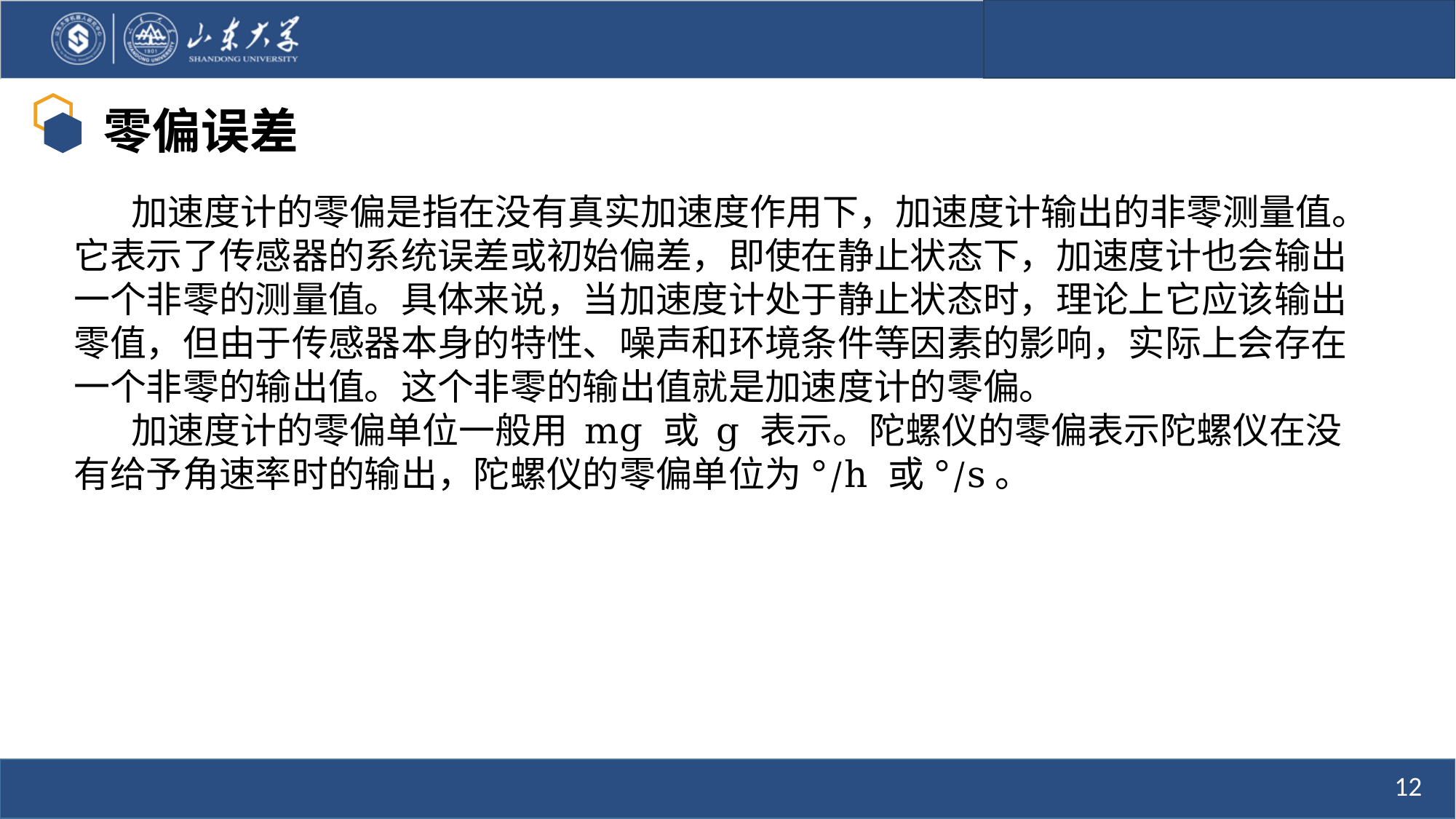

零偏误差
      加速度计的零偏是指在没有真实加速度作用下，加速度计输出的非零测量值。它表示了传感器的系统误差或初始偏差，即使在静止状态下，加速度计也会输出一个非零的测量值。具体来说，当加速度计处于静止状态时，理论上它应该输出零值，但由于传感器本身的特性、噪声和环境条件等因素的影响，实际上会存在一个非零的输出值。这个非零的输出值就是加速度计的零偏。
      加速度计的零偏单位一般用 mg 或 g 表示。陀螺仪的零偏表示陀螺仪在没有给予角速率时的输出，陀螺仪的零偏单位为°/h 或°/s。
12